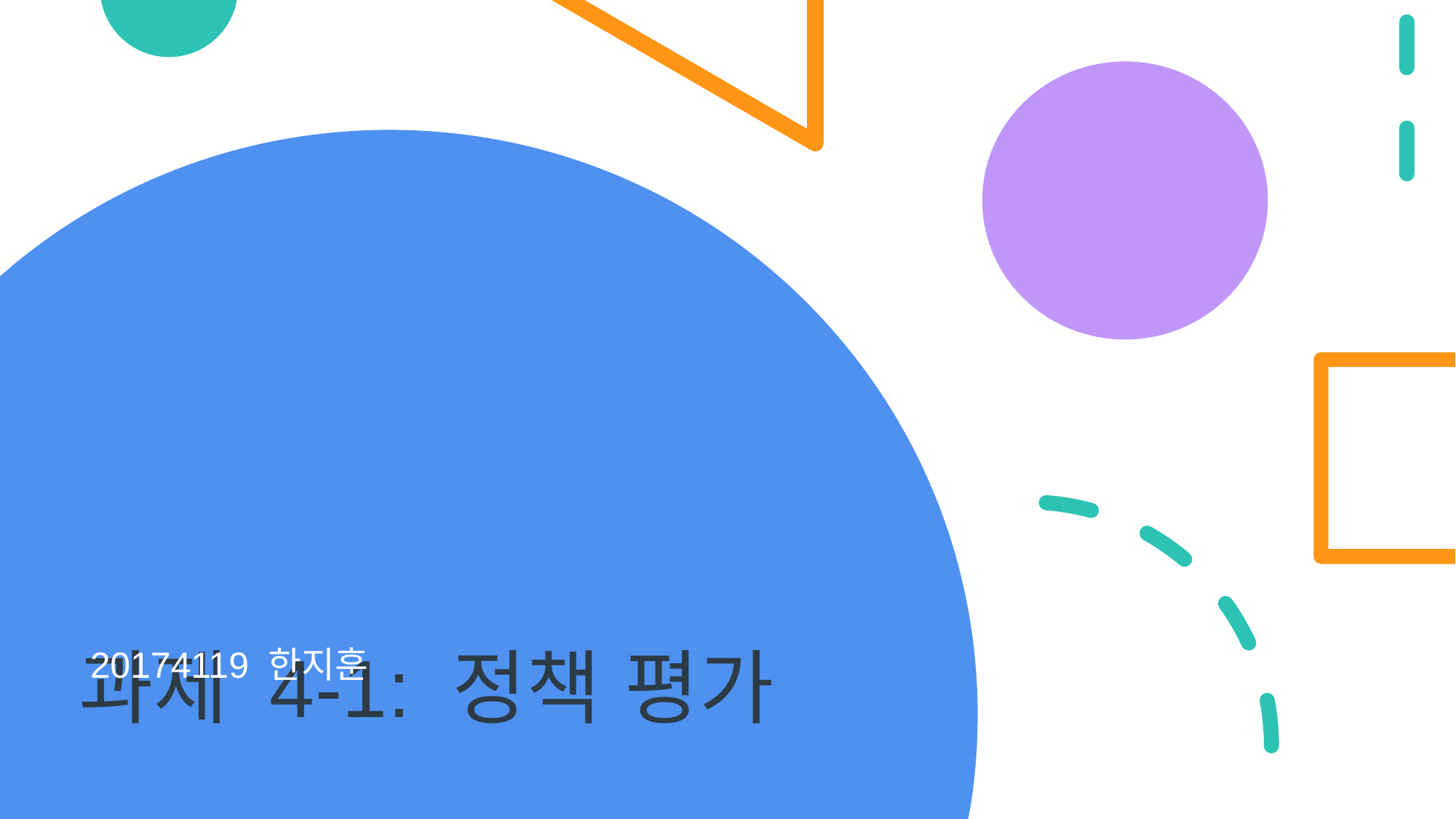

# 과제 4-1: 정책 평가

20174119 한지훈